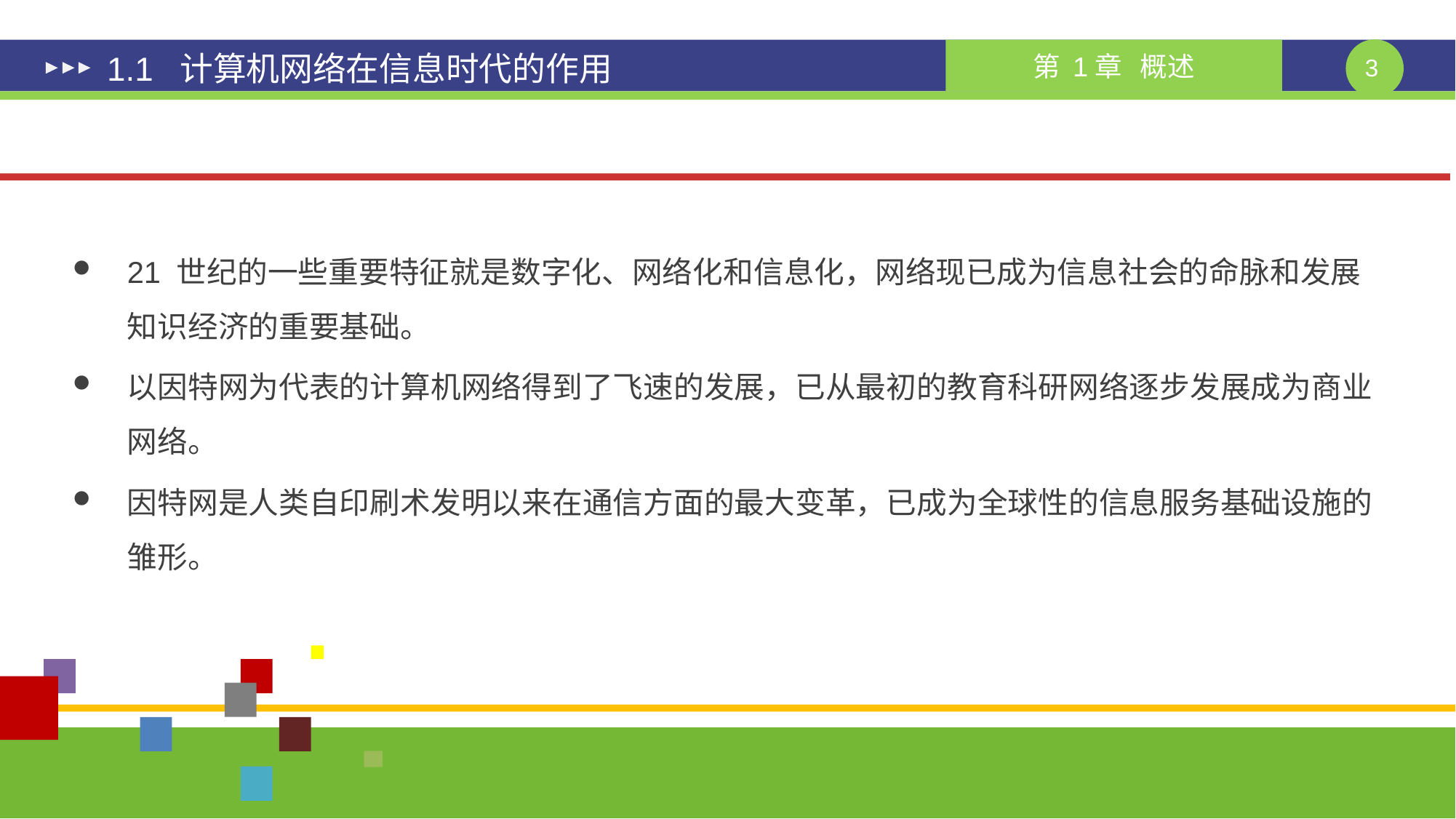

# 1.1  计算机网络在信息时代的作用

21 世纪的一些重要特征就是数字化、网络化和信息化，网络现已成为信息社会的命脉和发展知识经济的重要基础。
以因特网为代表的计算机网络得到了飞速的发展，已从最初的教育科研网络逐步发展成为商业网络。
因特网是人类自印刷术发明以来在通信方面的最大变革，已成为全球性的信息服务基础设施的雏形。